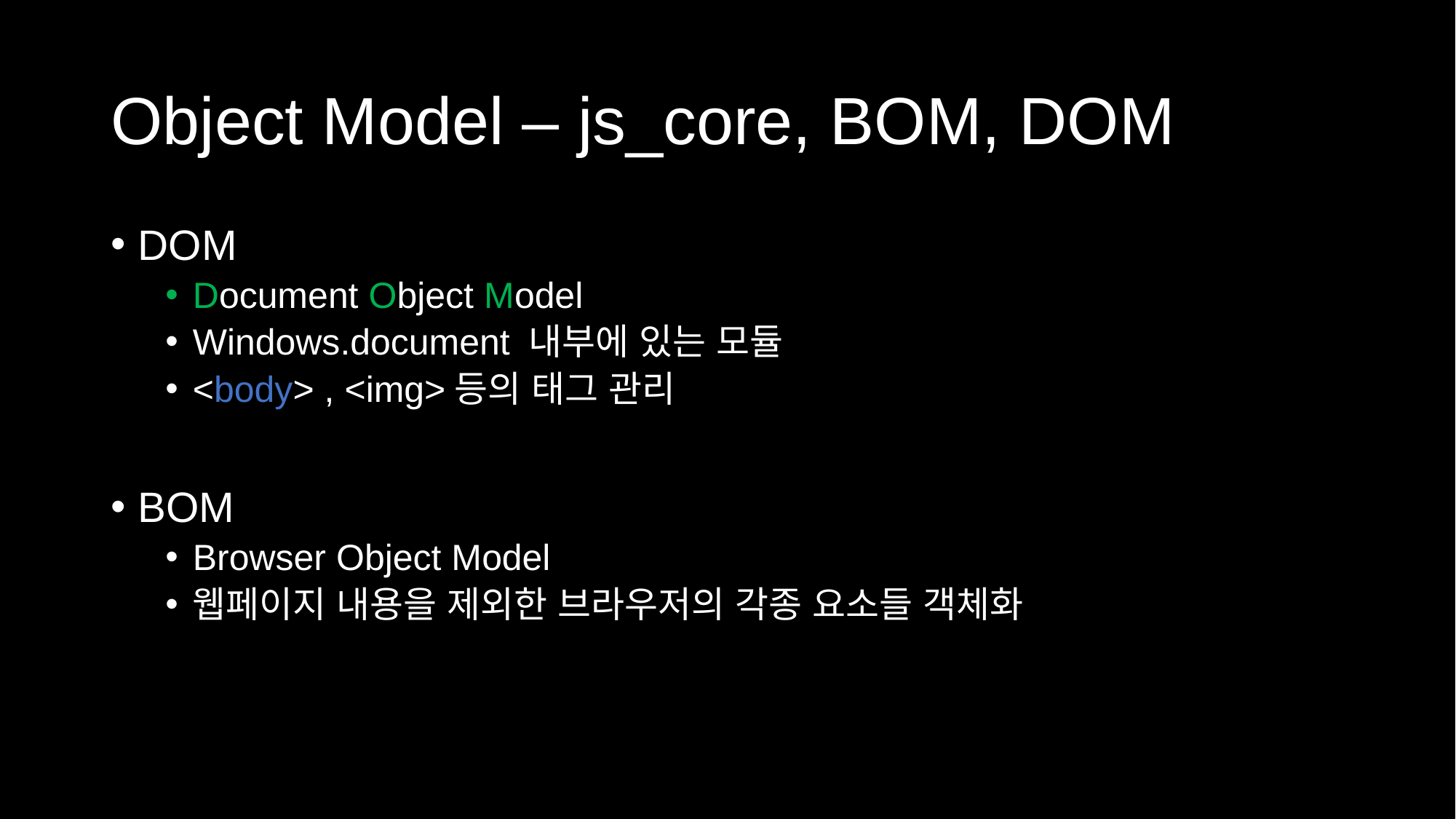

# Object Model – js_core, BOM, DOM
DOM
Document Object Model
Windows.document 내부에 있는 모듈
<body> , <img>등의 태그 관리

BOM
Browser Object Model
웹페이지 내용을 제외한 브라우저의 각종 요소들 객체화